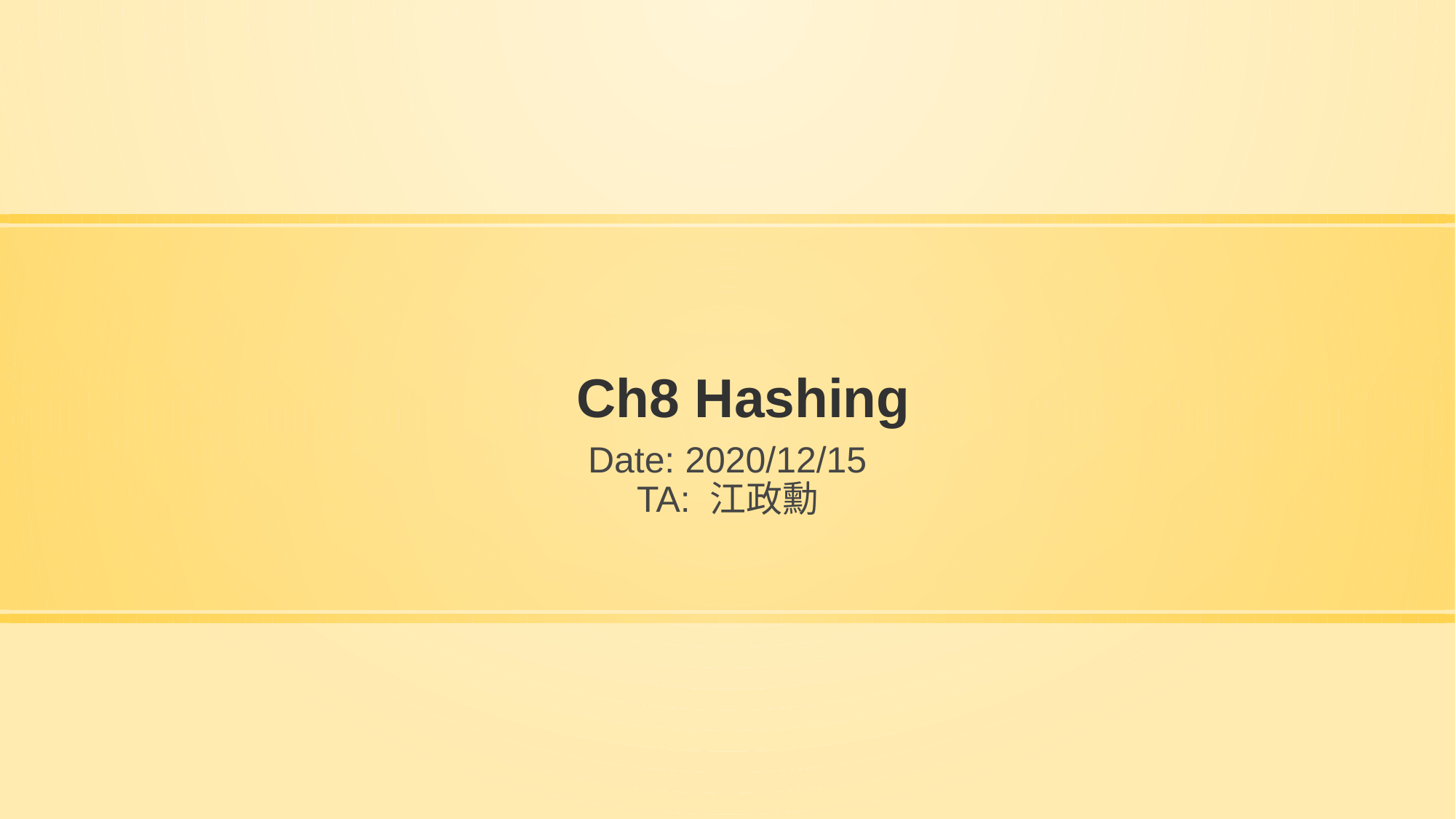

# Ch8 Hashing
Date: 2020/12/15
TA: 江政勳